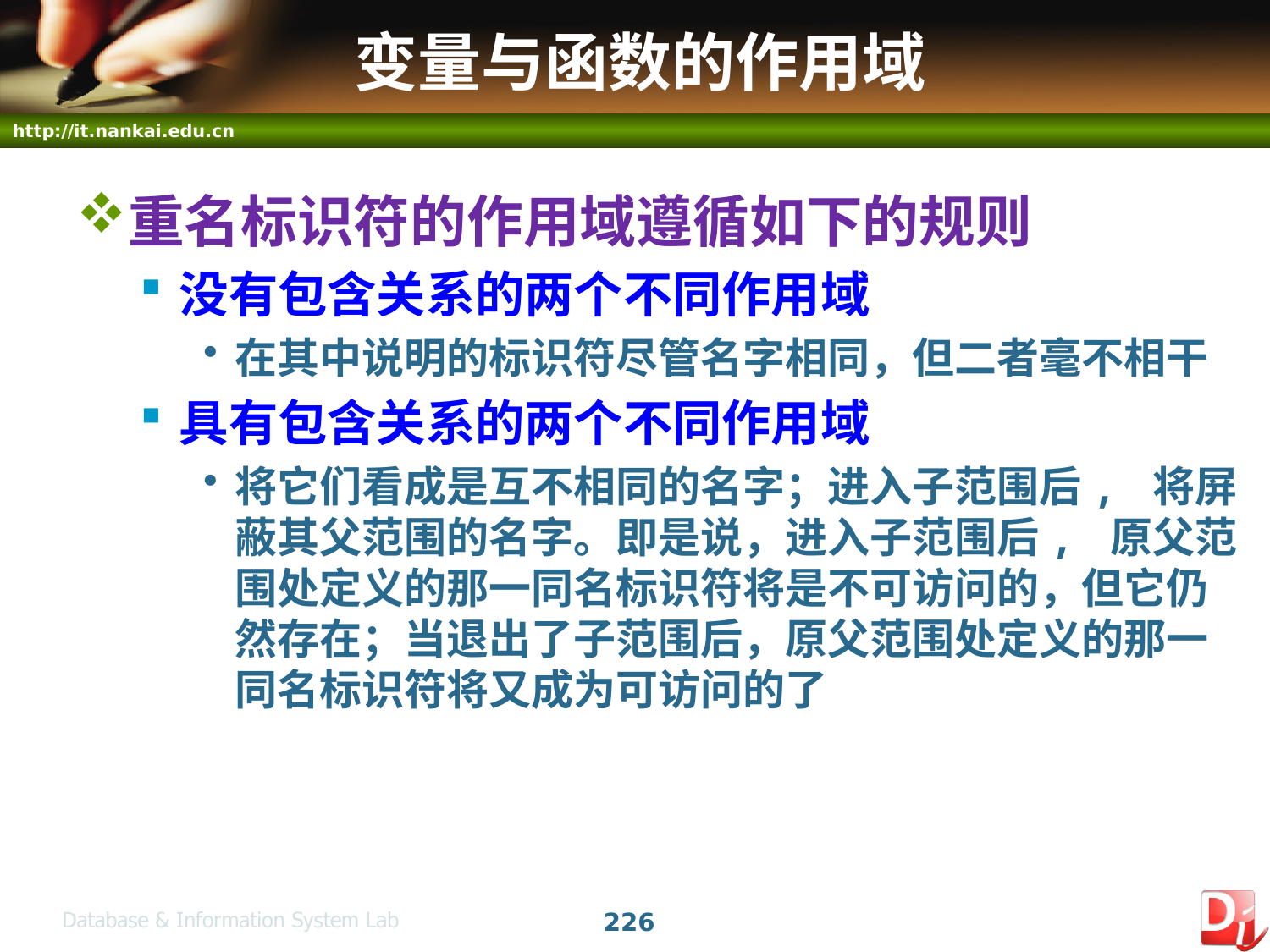

# 变量与函数的作用域
重名标识符的作用域遵循如下的规则
没有包含关系的两个不同作用域
在其中说明的标识符尽管名字相同，但二者毫不相干
具有包含关系的两个不同作用域
将它们看成是互不相同的名字；进入子范围后, 将屏蔽其父范围的名字。即是说，进入子范围后, 原父范围处定义的那一同名标识符将是不可访问的，但它仍然存在；当退出了子范围后，原父范围处定义的那一同名标识符将又成为可访问的了
226
Database & Information System Lab